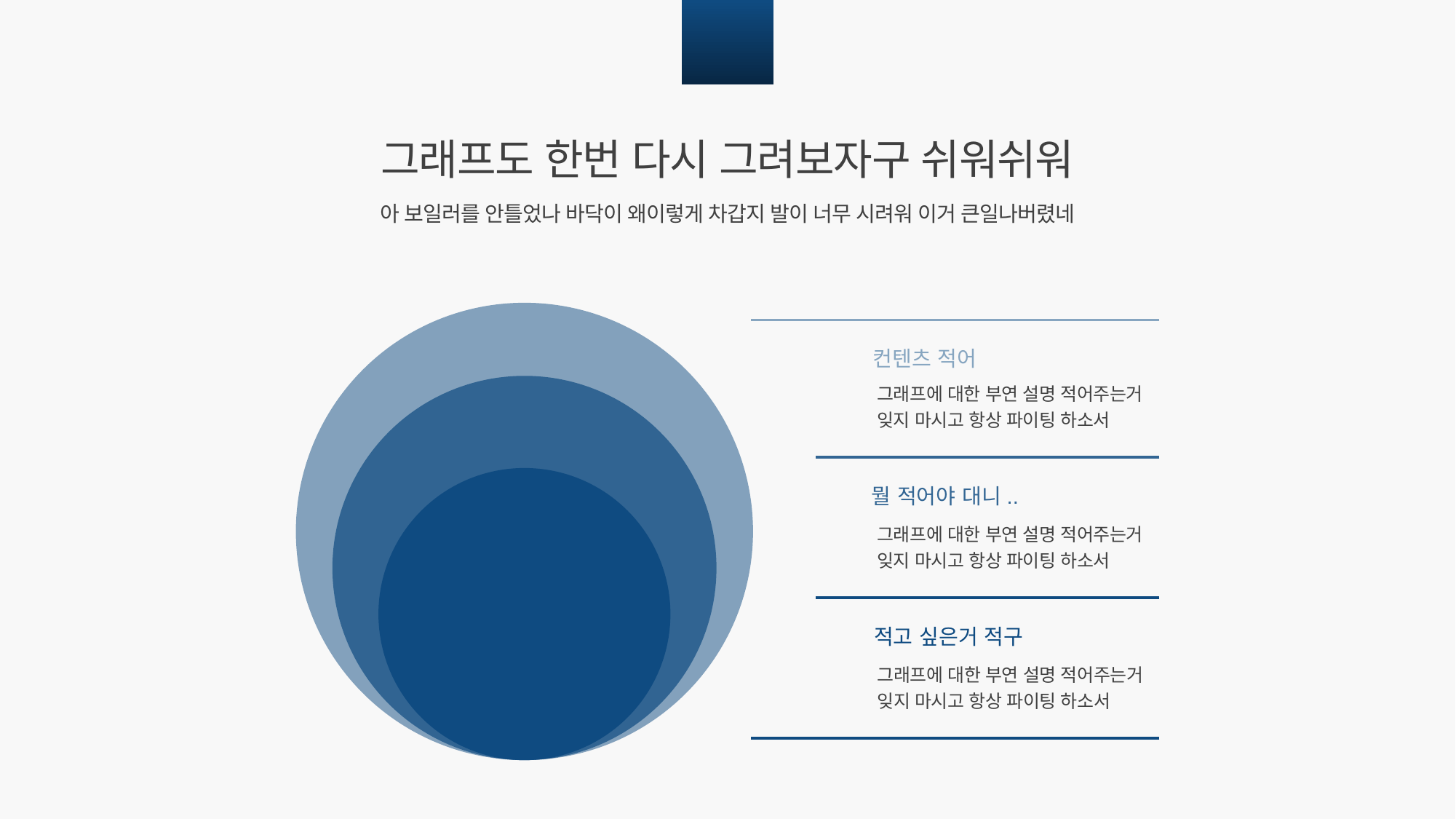

07
그래프도 한번 다시 그려보자구 쉬워쉬워
아 보일러를 안틀었나 바닥이 왜이렇게 차갑지 발이 너무 시려워 이거 큰일나버렸네

최상단 내용이구
컨텐츠 적어
그래프에 대한 부연 설명 적어주는거
잊지 마시고 항상 파이팅 하소서

중단 내용 적구

뭘 적어야 대니..
그래프에 대한 부연 설명 적어주는거
잊지 마시고 항상 파이팅 하소서
센터 내용 여기다
적어주면 아주 좋아용
적고 싶은거 적구
그래프에 대한 부연 설명 적어주는거
잊지 마시고 항상 파이팅 하소서